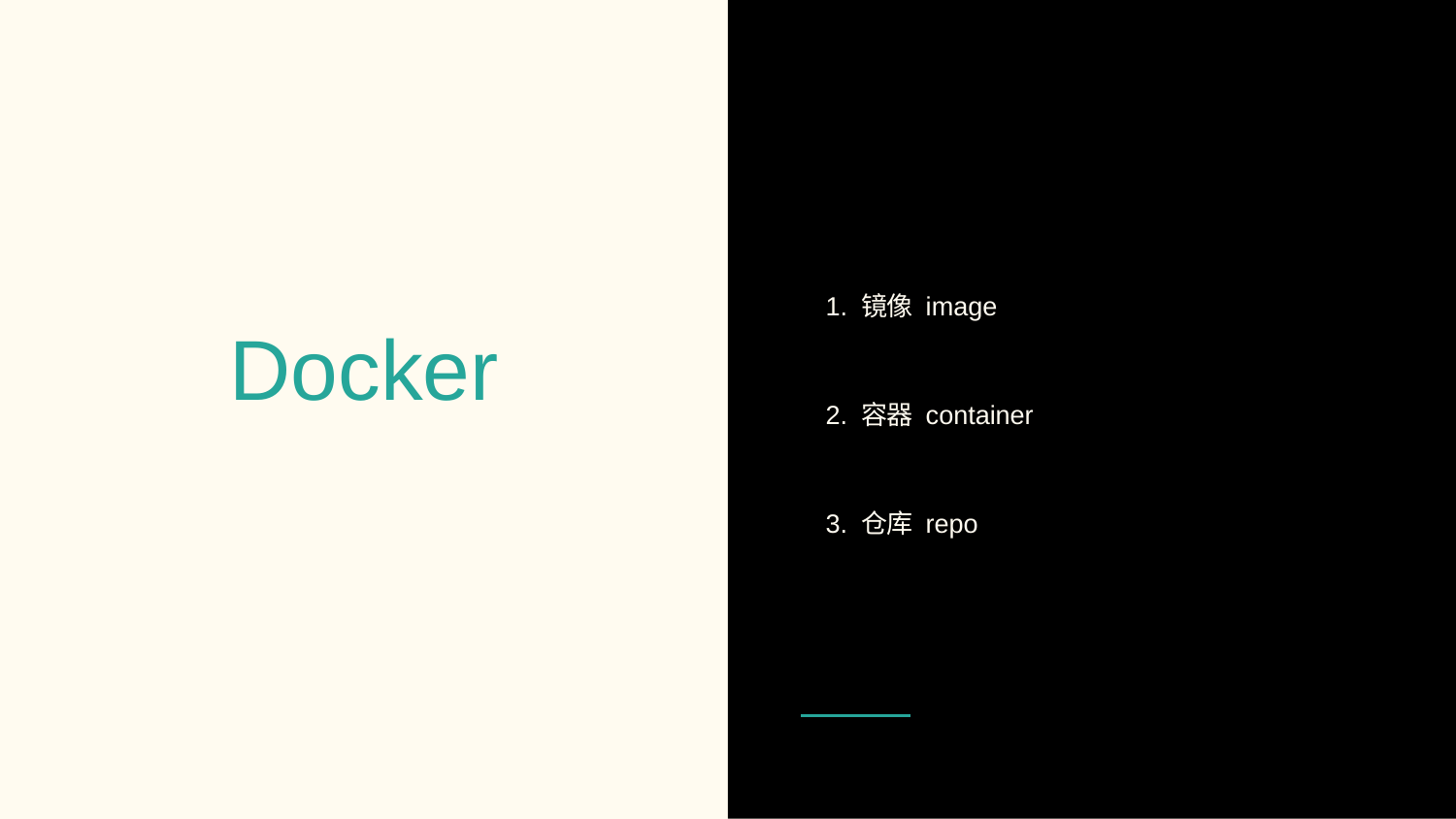

1. 镜像 image

2. 容器 container

3. 仓库 repo

# Docker